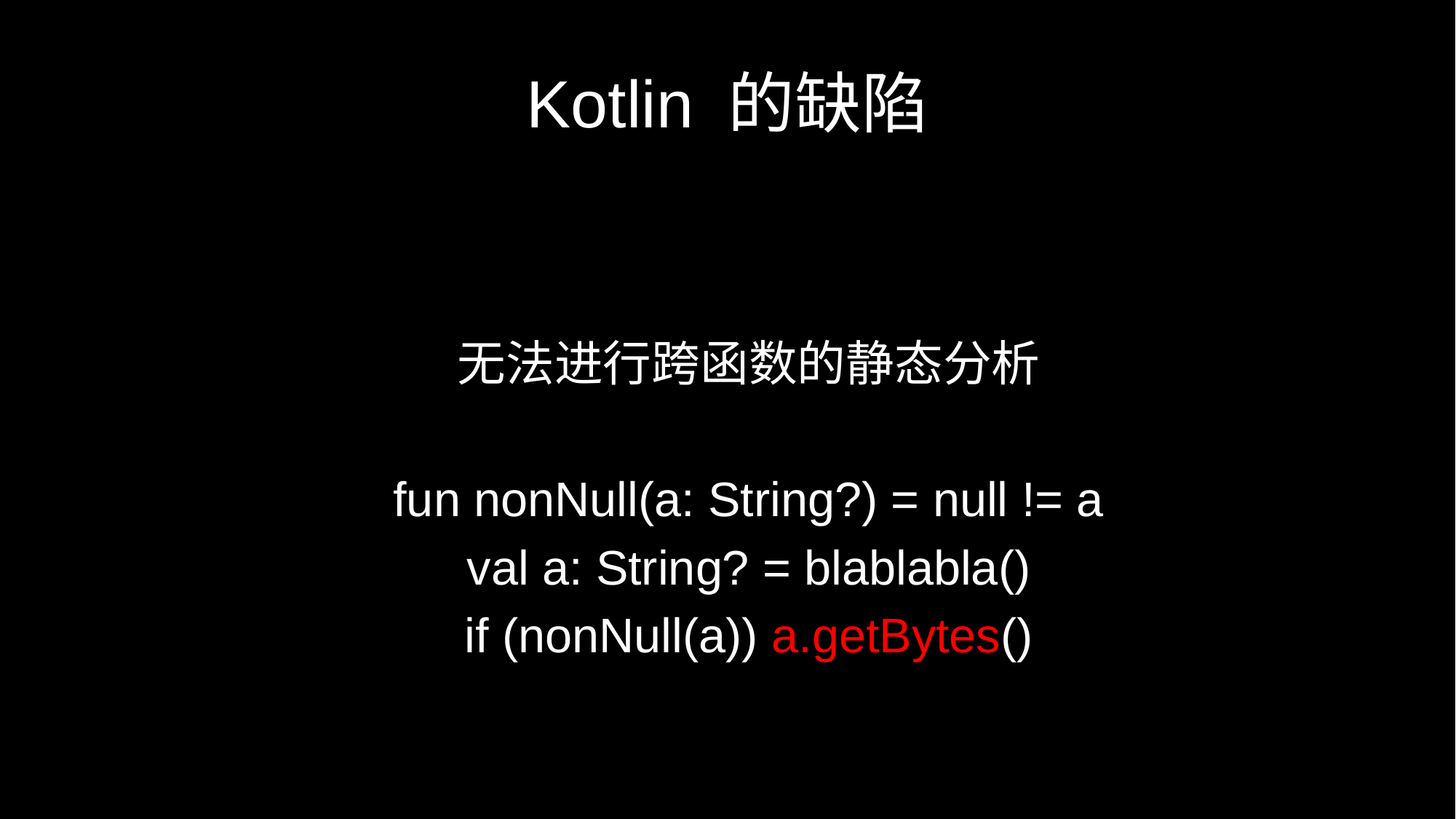

# Kotlin 的缺陷
无法进行跨函数的静态分析

fun nonNull(a: String?) = null != a
val a: String? = blablabla()
if (nonNull(a)) a.getBytes()